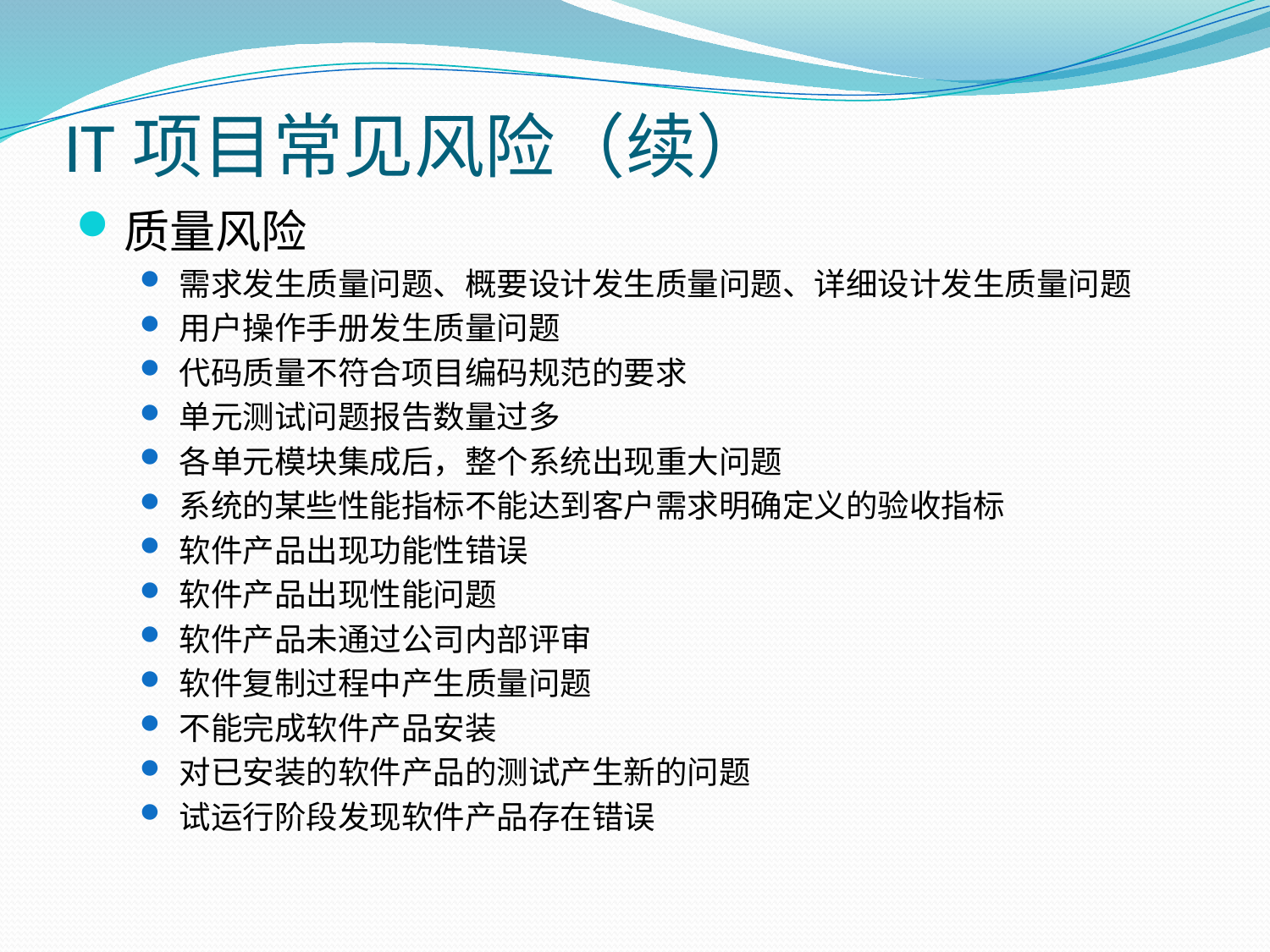

# IT项目常见风险（续）
质量风险
需求发生质量问题、概要设计发生质量问题、详细设计发生质量问题
用户操作手册发生质量问题
代码质量不符合项目编码规范的要求
单元测试问题报告数量过多
各单元模块集成后，整个系统出现重大问题
系统的某些性能指标不能达到客户需求明确定义的验收指标
软件产品出现功能性错误
软件产品出现性能问题
软件产品未通过公司内部评审
软件复制过程中产生质量问题
不能完成软件产品安装
对已安装的软件产品的测试产生新的问题
试运行阶段发现软件产品存在错误